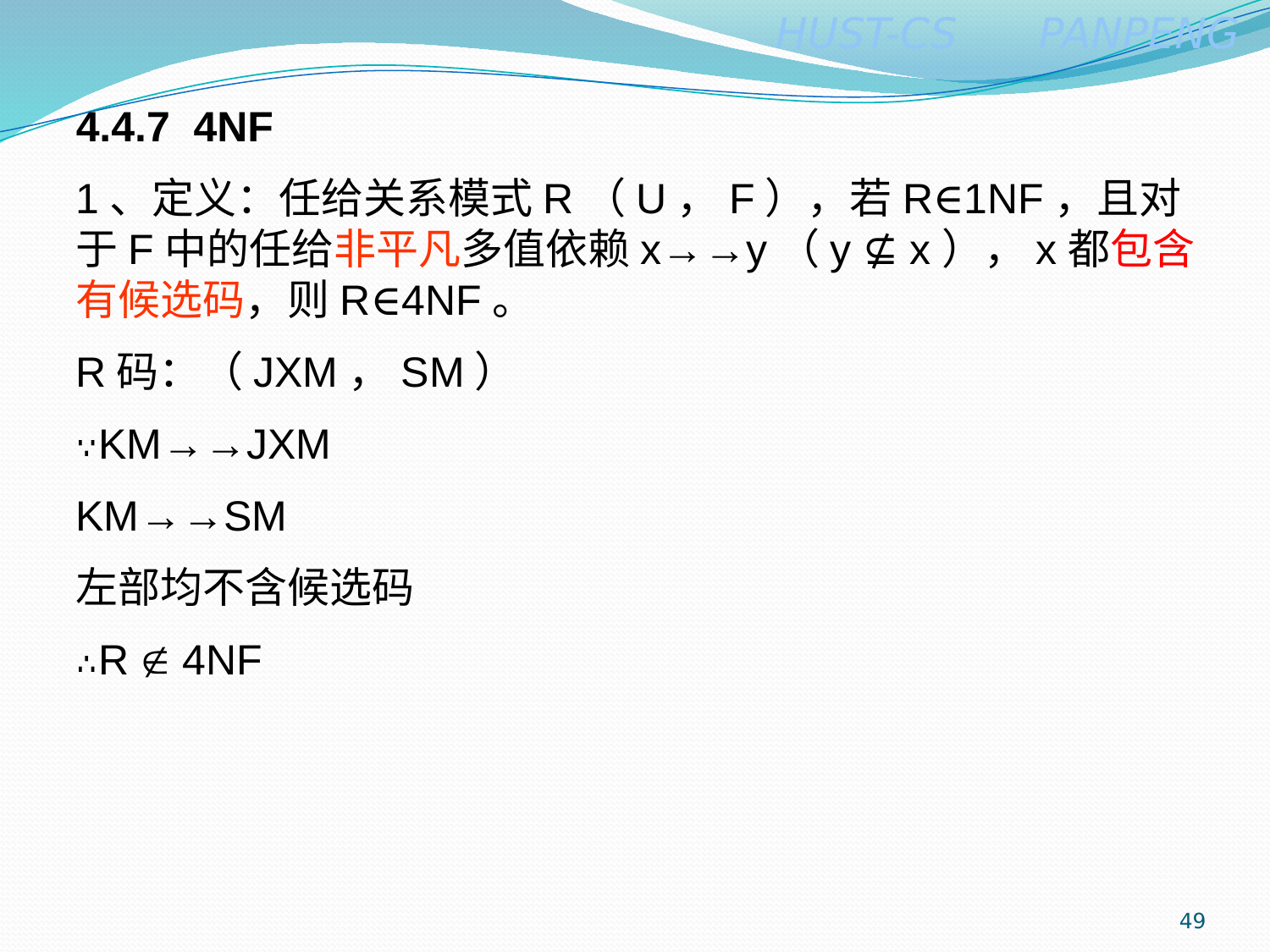

4.4.7  4NF
1、定义：任给关系模式R（U，F），若R∈1NF，且对于F中的任给非平凡多值依赖x→→y（y ⊈ x），x都包含有候选码，则R∈4NF。
R码：（JXM，SM）
∵KM→→JXM
KM→→SM
左部均不含候选码
∴R ∉ 4NF
49